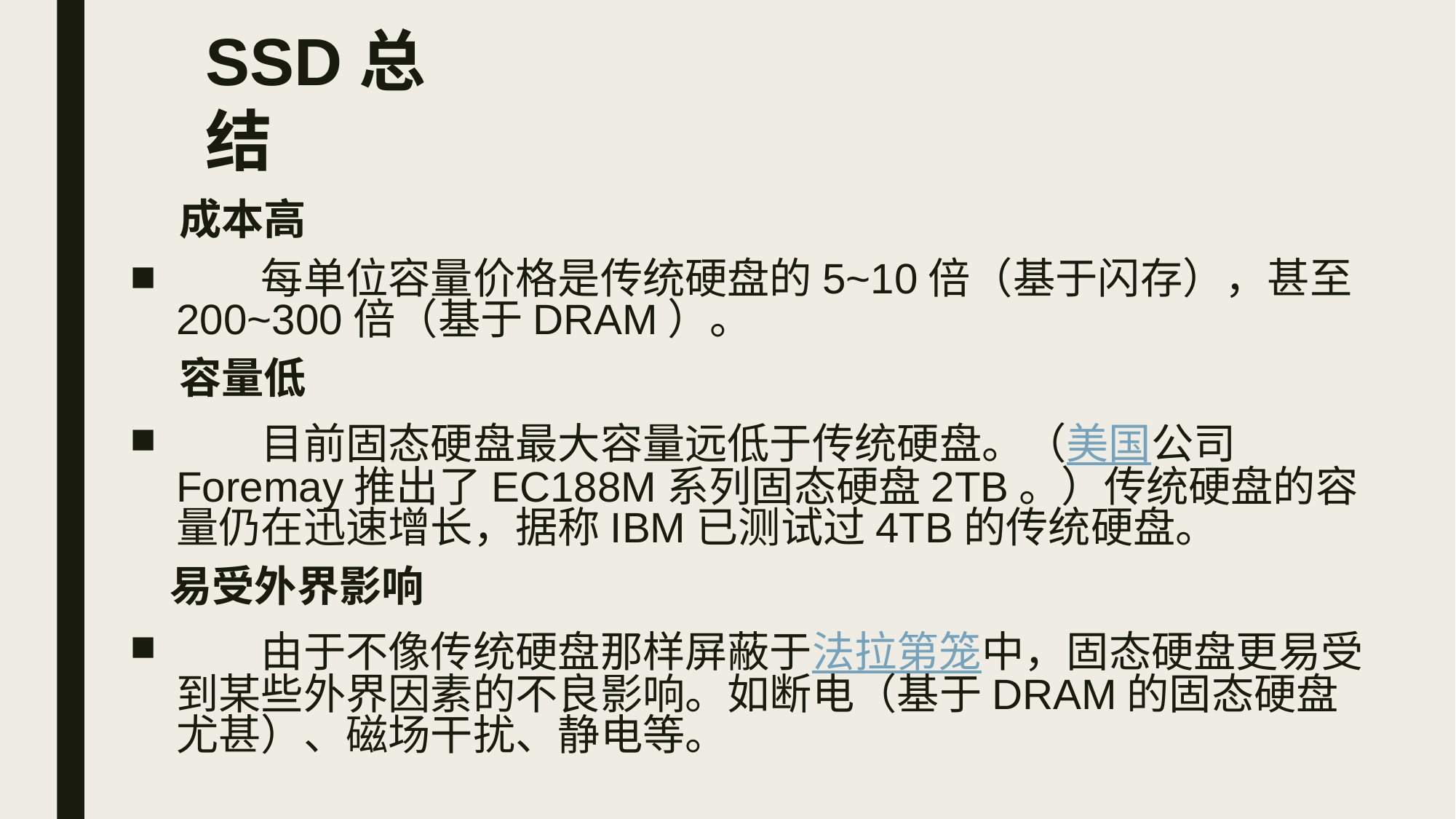

SSD总结
    成本高
　　每单位容量价格是传统硬盘的5~10倍（基于闪存），甚至200~300倍（基于DRAM）。
    容量低
　　目前固态硬盘最大容量远低于传统硬盘。（美国公司Foremay推出了EC188M系列固态硬盘2TB。）传统硬盘的容量仍在迅速增长，据称IBM已测试过4TB的传统硬盘。
   易受外界影响
　　由于不像传统硬盘那样屏蔽于法拉第笼中，固态硬盘更易受到某些外界因素的不良影响。如断电（基于DRAM的固态硬盘尤甚）、磁场干扰、静电等。